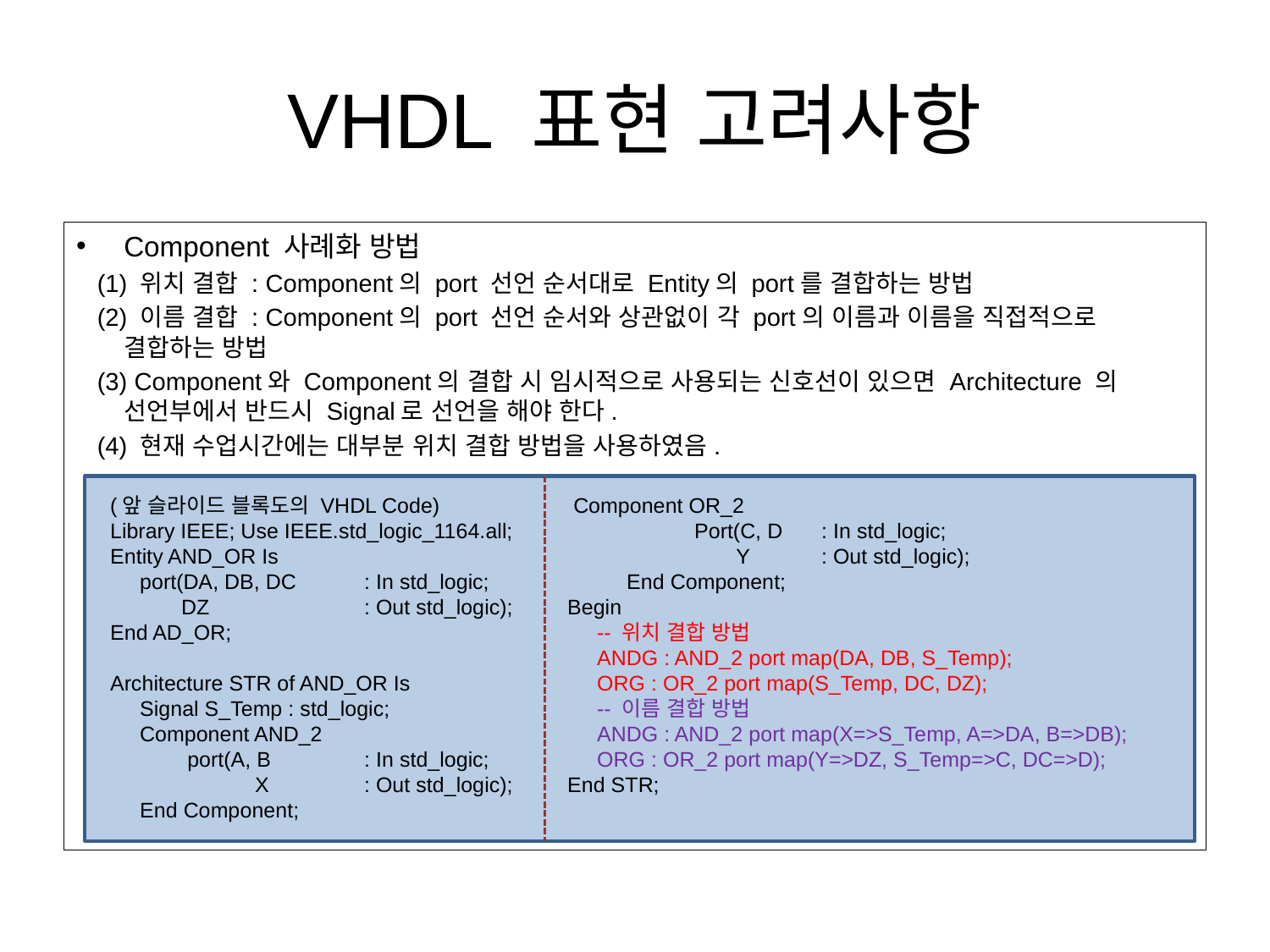

# VHDL 표현 고려사항
Component 사례화 방법
   (1) 위치 결합 : Component의 port 선언 순서대로 Entity의 port를 결합하는 방법
   (2) 이름 결합 : Component의 port 선언 순서와 상관없이 각 port의 이름과 이름을 직접적으로 결합하는 방법
   (3) Component와 Component의 결합 시 임시적으로 사용되는 신호선이 있으면 Architecture 의 선언부에서 반드시 Signal로 선언을 해야 한다.
   (4) 현재 수업시간에는 대부분 위치 결합 방법을 사용하였음.

 Component OR_2
	Port(C, D	: In std_logic;
	       Y	: Out std_logic);
          End Component;
Begin
     -- 위치 결합 방법
     ANDG : AND_2 port map(DA, DB, S_Temp);
     ORG : OR_2 port map(S_Temp, DC, DZ);
     -- 이름 결합 방법
     ANDG : AND_2 port map(X=>S_Temp, A=>DA, B=>DB);
     ORG : OR_2 port map(Y=>DZ, S_Temp=>C, DC=>D);
End STR;
(앞 슬라이드 블록도의 VHDL Code)
Library IEEE; Use IEEE.std_logic_1164.all;
Entity AND_OR Is
     port(DA, DB, DC	: In std_logic;
            DZ		: Out std_logic);
End AD_OR;

Architecture STR of AND_OR Is
     Signal S_Temp : std_logic;
     Component AND_2
             port(A, B	: In std_logic;
	   X	: Out std_logic);
     End Component;